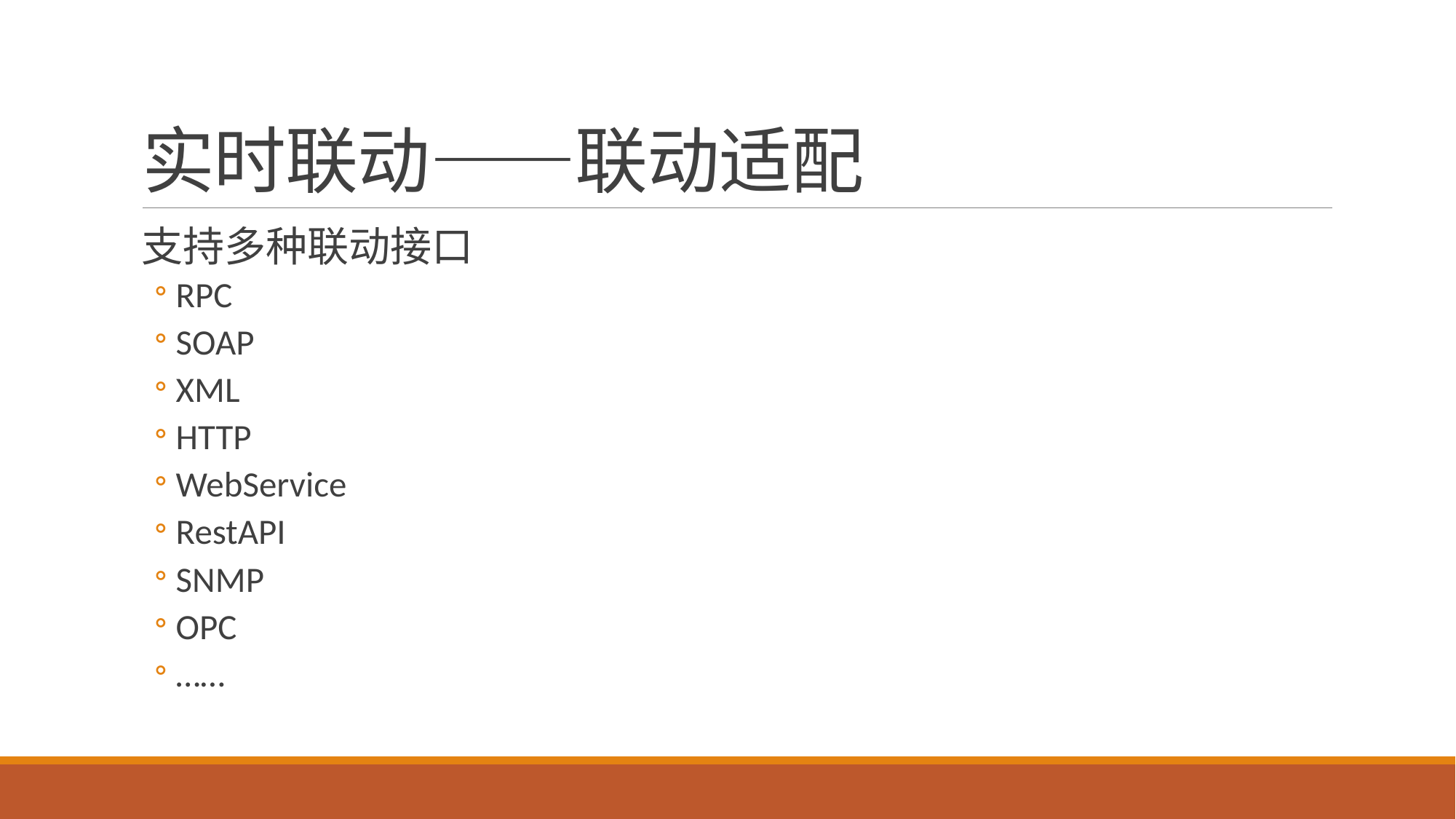

# 实时联动——联动适配
支持多种联动接口
RPC
SOAP
XML
HTTP
WebService
RestAPI
SNMP
OPC
……